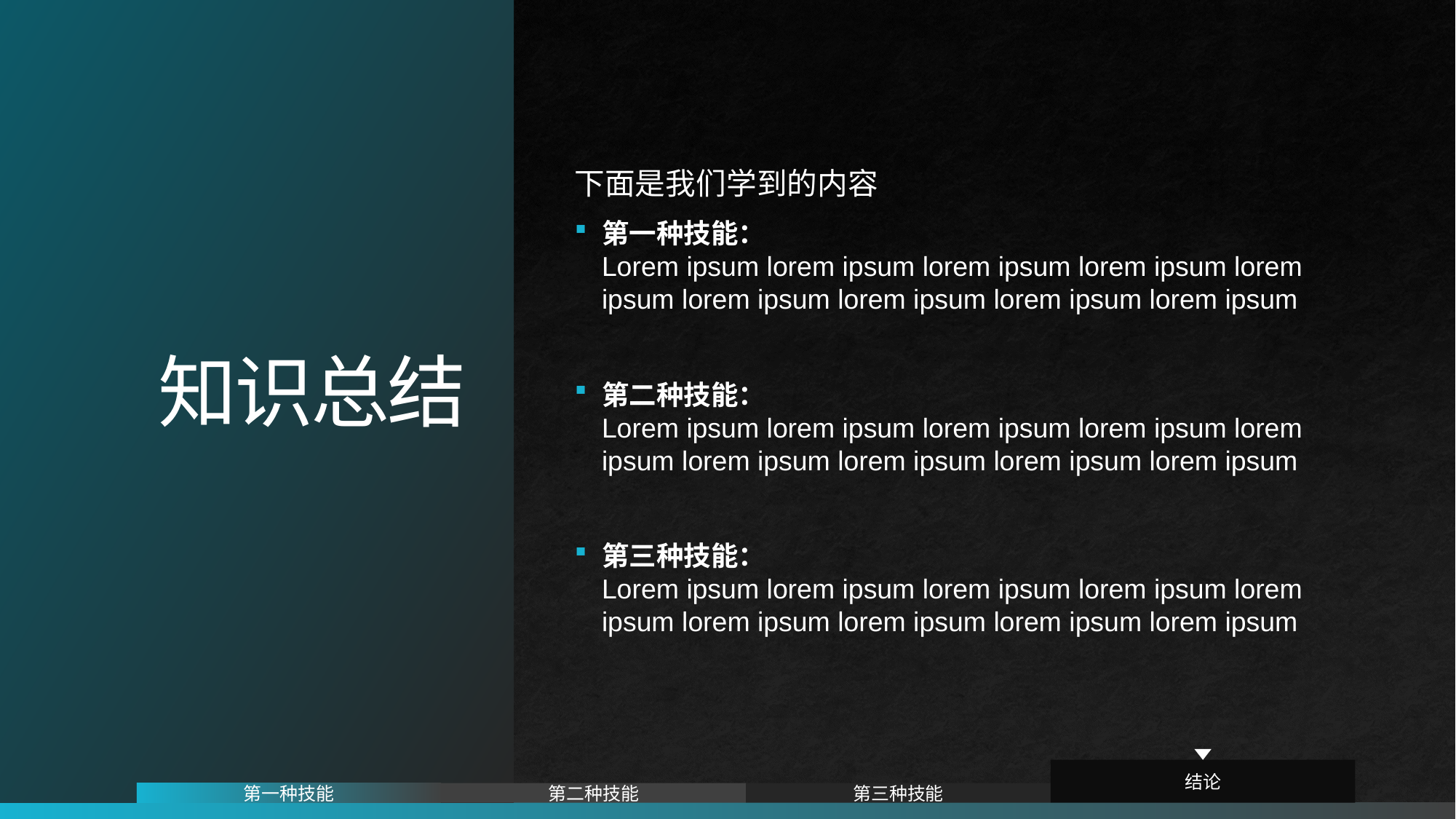

# 知识总结
下面是我们学到的内容
第一种技能：
Lorem ipsum lorem ipsum lorem ipsum lorem ipsum lorem ipsum lorem ipsum lorem ipsum lorem ipsum lorem ipsum

第二种技能：
Lorem ipsum lorem ipsum lorem ipsum lorem ipsum lorem ipsum lorem ipsum lorem ipsum lorem ipsum lorem ipsum

第三种技能：
Lorem ipsum lorem ipsum lorem ipsum lorem ipsum lorem ipsum lorem ipsum lorem ipsum lorem ipsum lorem ipsum

结论
第三种技能
第二种技能
第一种技能